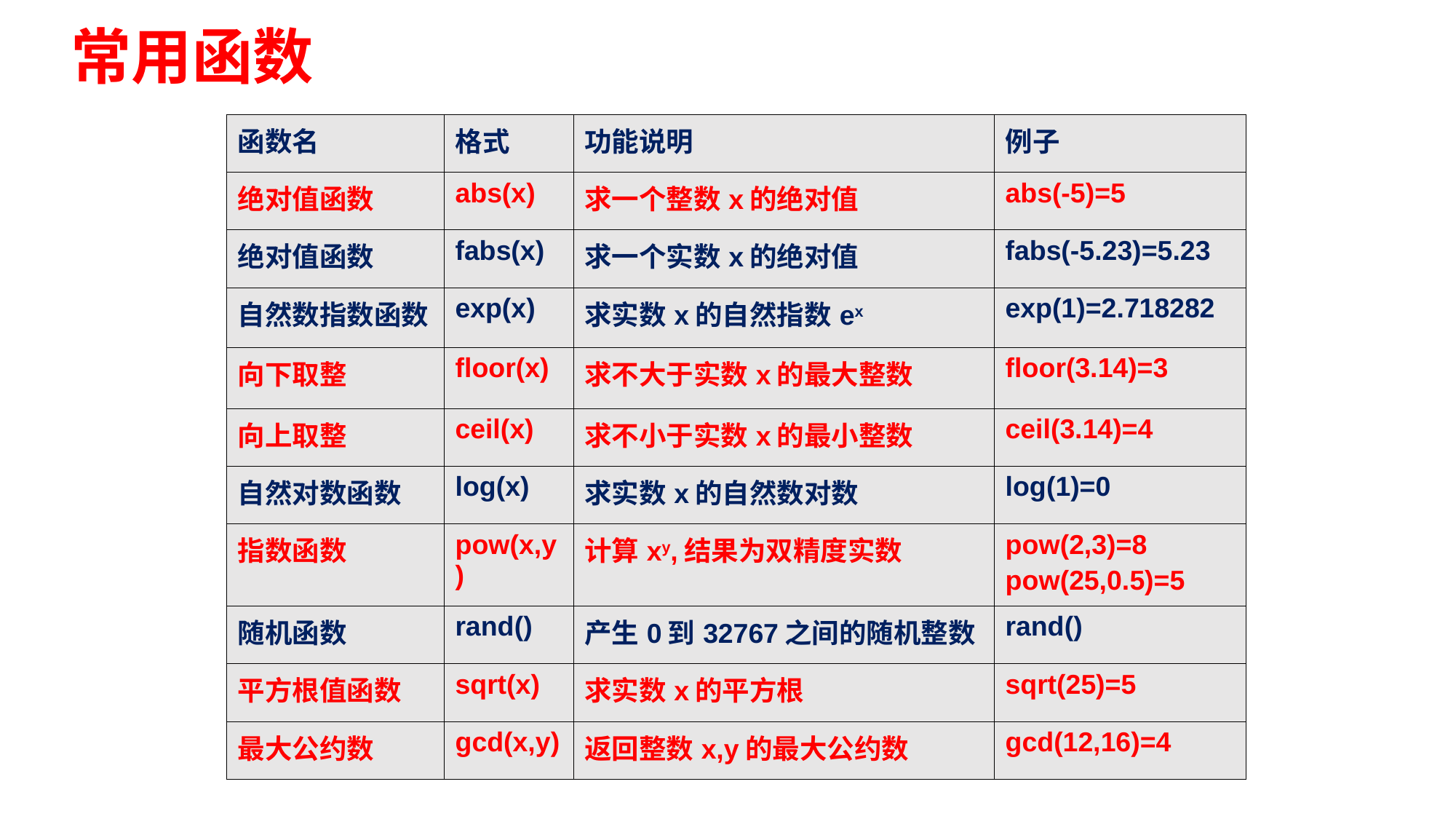

常用函数

| 函数名 | 格式 | 功能说明 | 例子 |
| --- | --- | --- | --- |
| 绝对值函数 | abs(x) | 求一个整数x的绝对值 | abs(-5)=5 |
| 绝对值函数 | fabs(x) | 求一个实数x的绝对值 | fabs(-5.23)=5.23 |
| 自然数指数函数 | exp(x) | 求实数x的自然指数ex | exp(1)=2.718282 |
| 向下取整 | floor(x) | 求不大于实数x的最大整数 | floor(3.14)=3 |
| 向上取整 | ceil(x) | 求不小于实数x的最小整数 | ceil(3.14)=4 |
| 自然对数函数 | log(x) | 求实数x的自然数对数 | log(1)=0 |
| 指数函数 | pow(x,y) | 计算xy,结果为双精度实数 | pow(2,3)=8 pow(25,0.5)=5 |
| 随机函数 | rand() | 产生0到32767之间的随机整数 | rand() |
| 平方根值函数 | sqrt(x) | 求实数x的平方根 | sqrt(25)=5 |
| 最大公约数 | gcd(x,y) | 返回整数x,y的最大公约数 | gcd(12,16)=4 |